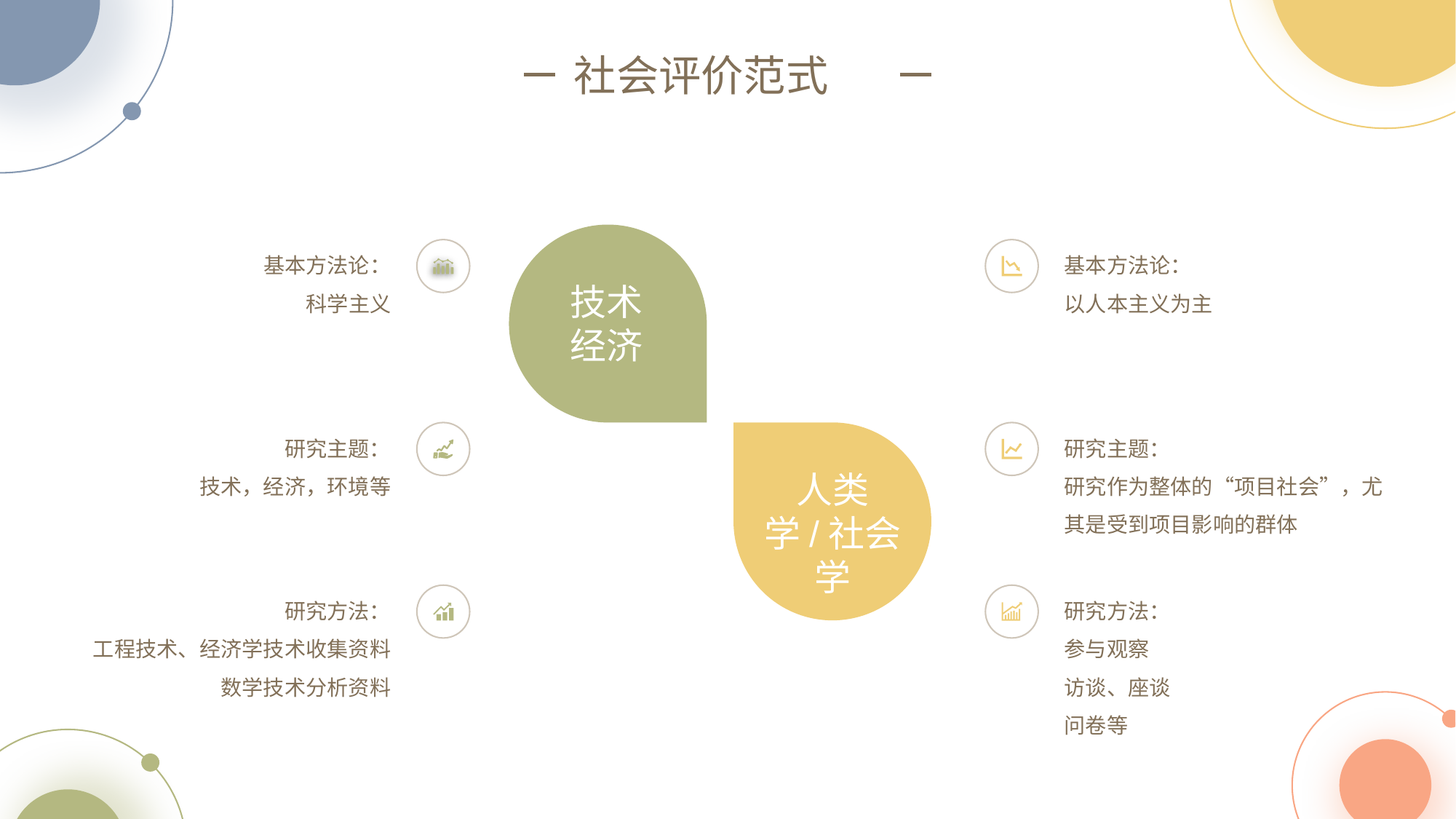

社会评价范式

基本方法论：
科学主义

基本方法论：
以人本主义为主

技术经济

研究主题：
技术，经济，环境等

研究主题：
研究作为整体的“项目社会”，尤其是受到项目影响的群体

人类学/社会学
研究方法：
参与观察
访谈、座谈
问卷等
研究方法：
工程技术、经济学技术收集资料
数学技术分析资料